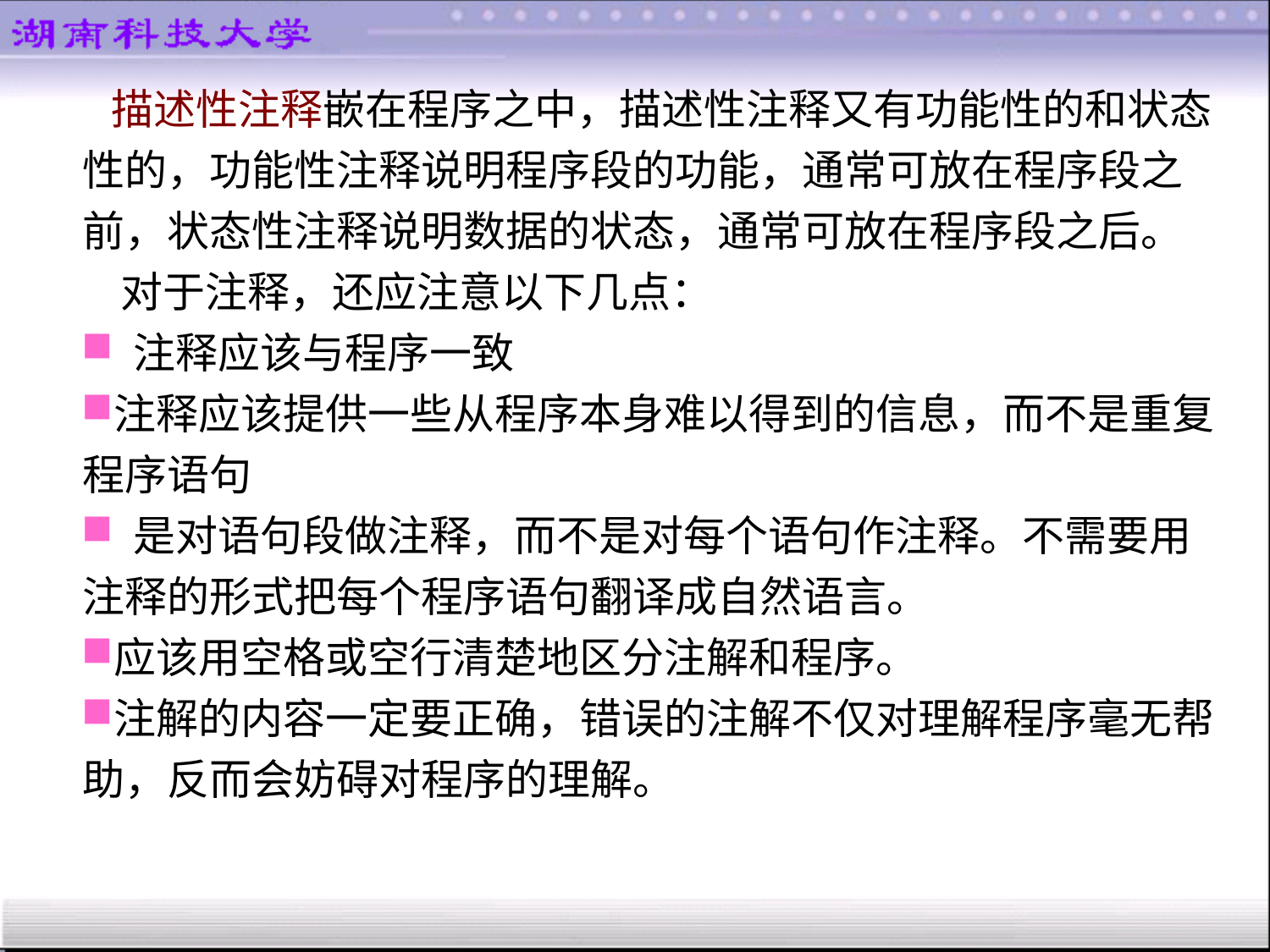

描述性注释嵌在程序之中，描述性注释又有功能性的和状态性的，功能性注释说明程序段的功能，通常可放在程序段之前，状态性注释说明数据的状态，通常可放在程序段之后。
   对于注释，还应注意以下几点：
 注释应该与程序一致
注释应该提供一些从程序本身难以得到的信息，而不是重复程序语句
 是对语句段做注释，而不是对每个语句作注释。不需要用注释的形式把每个程序语句翻译成自然语言。
应该用空格或空行清楚地区分注解和程序。
注解的内容一定要正确，错误的注解不仅对理解程序毫无帮助，反而会妨碍对程序的理解。